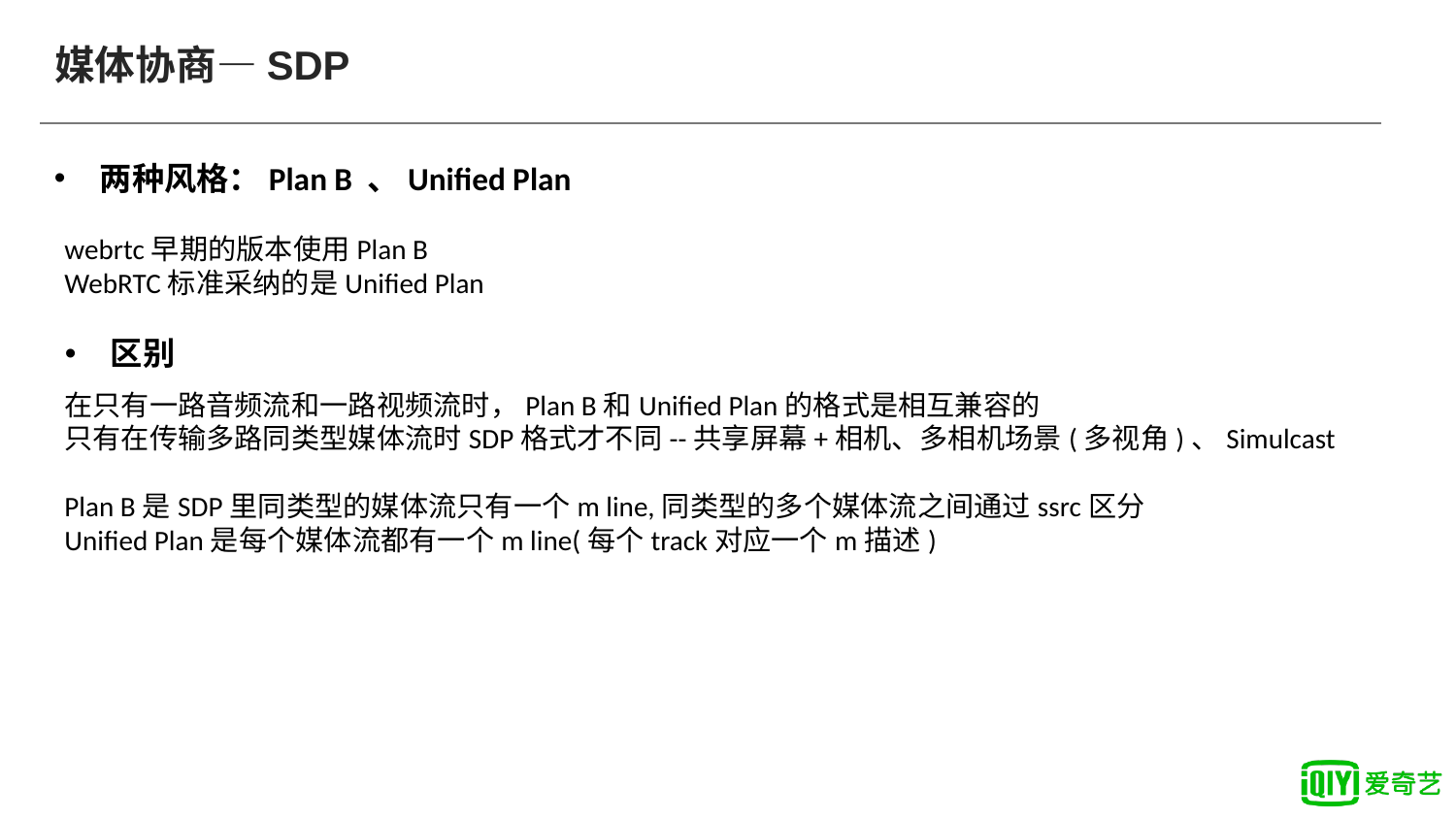

# 媒体协商—SDP
两种风格：Plan B 、Unified Plan
webrtc早期的版本使用Plan B
WebRTC标准采纳的是Unified Plan
区别
在只有一路音频流和一路视频流时，Plan B和Unified Plan的格式是相互兼容的
只有在传输多路同类型媒体流时SDP格式才不同--共享屏幕+相机、多相机场景(多视角)、Simulcast

Plan B是SDP里同类型的媒体流只有一个m line,同类型的多个媒体流之间通过ssrc区分
Unified Plan是每个媒体流都有一个m line(每个track对应一个m描述)